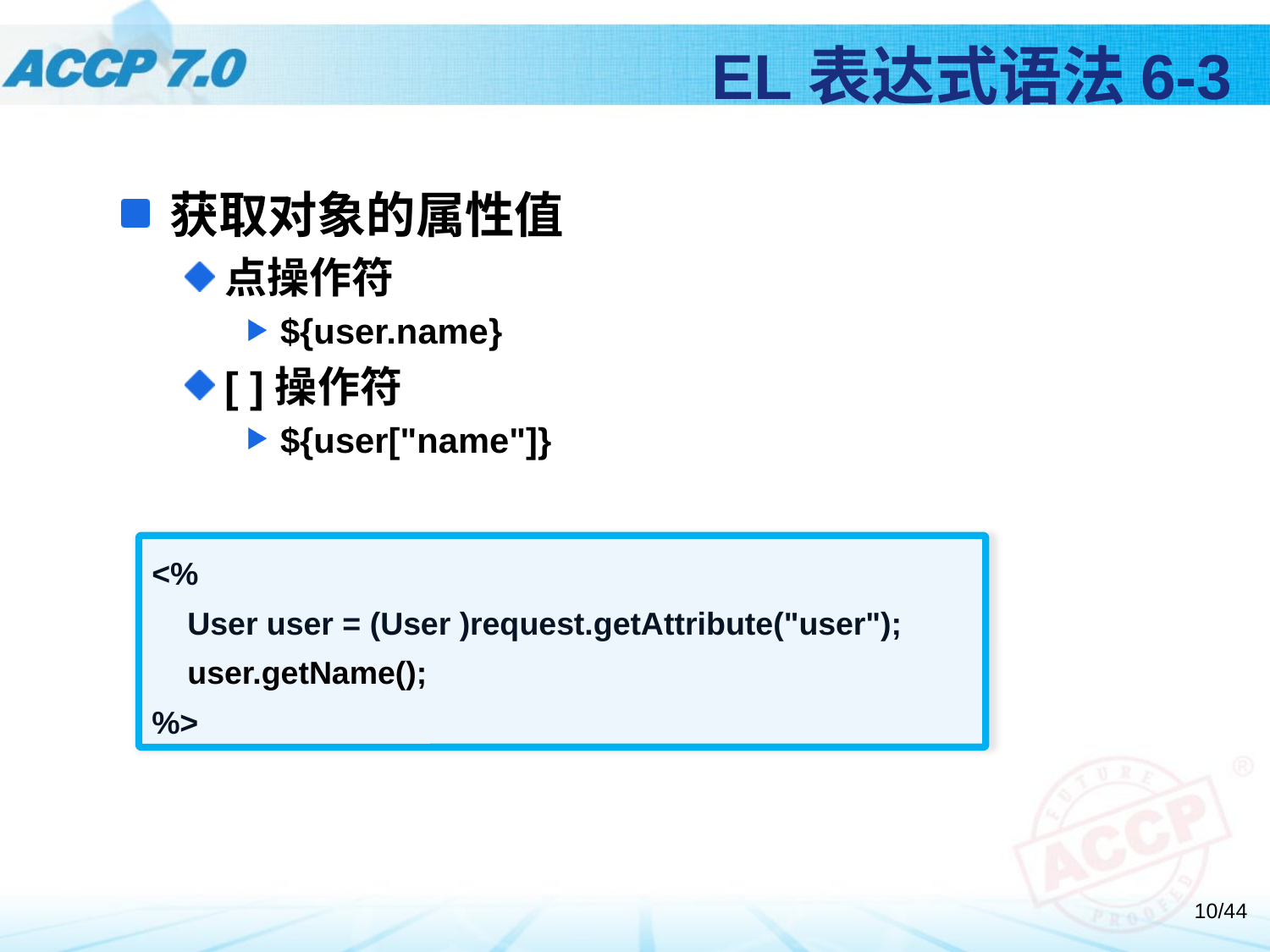

# EL表达式语法6-3
获取对象的属性值
点操作符
${user.name}
[ ]操作符
${user["name"]}

<%
    User user = (User )request.getAttribute("user");
    user.getName();
%>
10/44